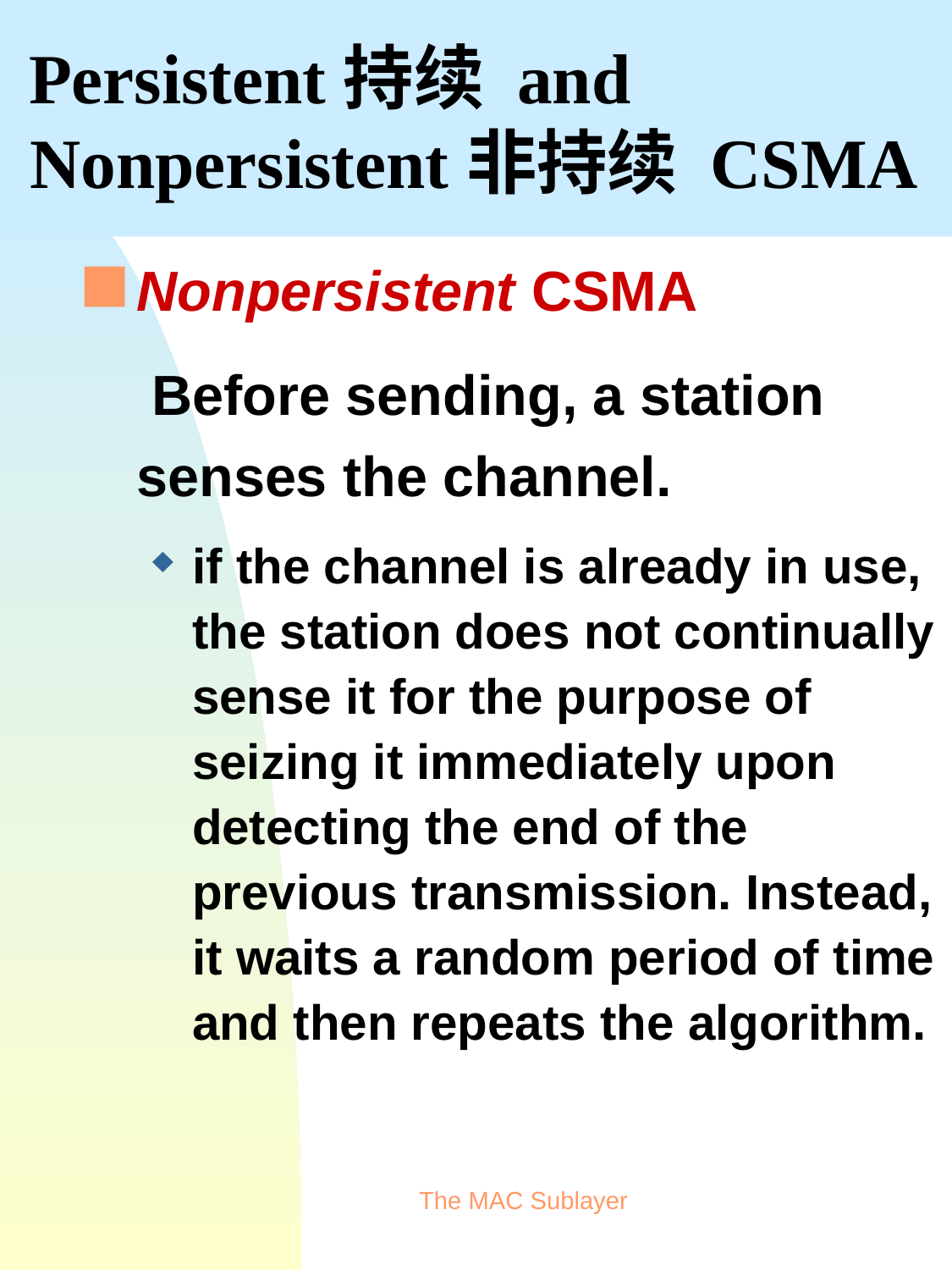

Persistent持续 and
 Nonpersistent非持续 CSMA
Nonpersistent CSMA
    Before sending, a station senses the channel.
if the channel is already in use, the station does not continually sense it for the purpose of seizing it immediately upon detecting the end of the previous transmission. Instead, it waits a random period of time and then repeats the algorithm.

The MAC Sublayer
17